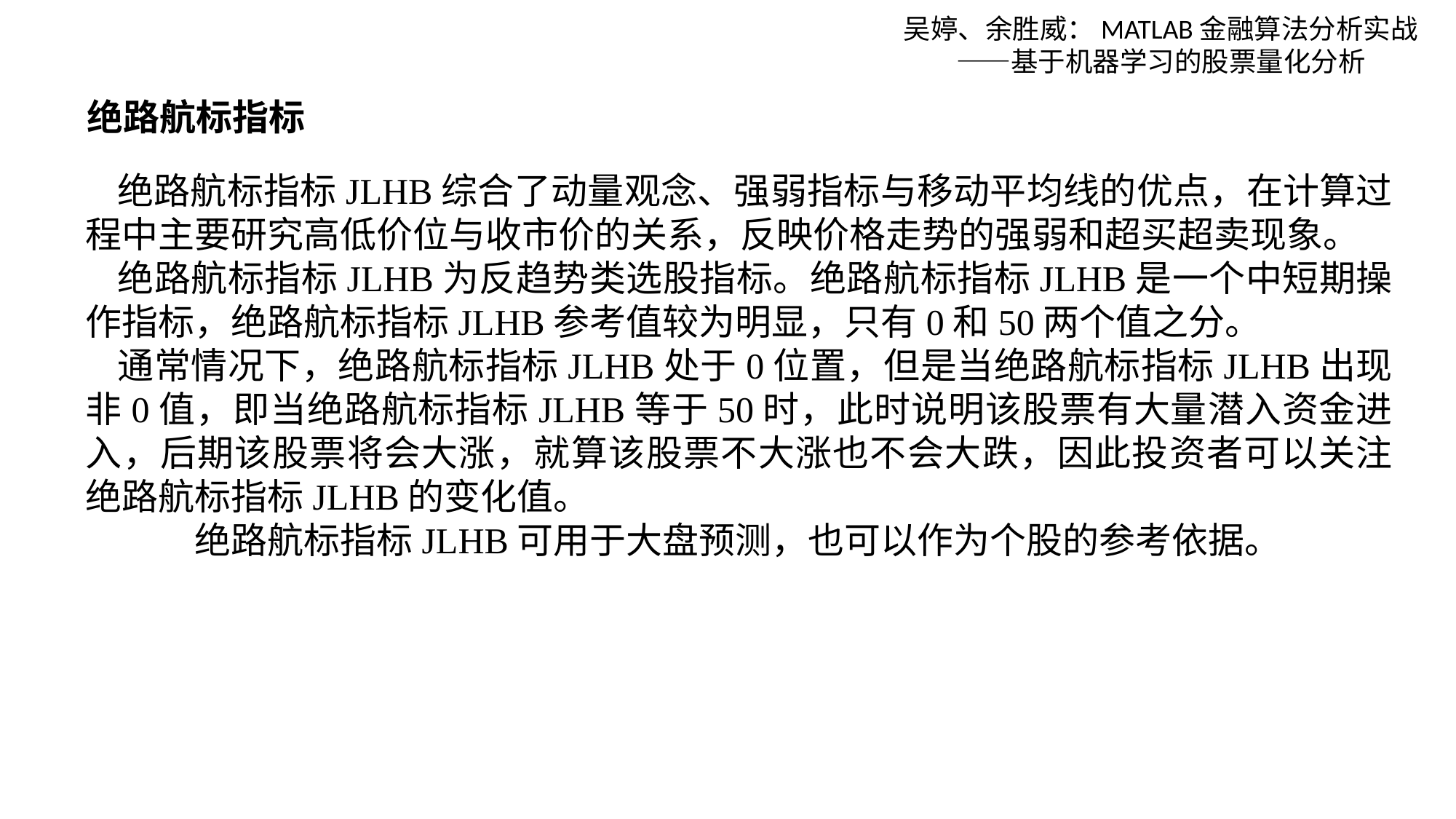

吴婷、余胜威：MATLAB金融算法分析实战——基于机器学习的股票量化分析
绝路航标指标
绝路航标指标JLHB综合了动量观念、强弱指标与移动平均线的优点，在计算过程中主要研究高低价位与收市价的关系，反映价格走势的强弱和超买超卖现象。
绝路航标指标JLHB为反趋势类选股指标。绝路航标指标JLHB是一个中短期操作指标，绝路航标指标JLHB参考值较为明显，只有0和50两个值之分。
通常情况下，绝路航标指标JLHB处于0位置，但是当绝路航标指标JLHB出现非0值，即当绝路航标指标JLHB等于50时，此时说明该股票有大量潜入资金进入，后期该股票将会大涨，就算该股票不大涨也不会大跌，因此投资者可以关注绝路航标指标JLHB的变化值。
	绝路航标指标JLHB可用于大盘预测，也可以作为个股的参考依据。